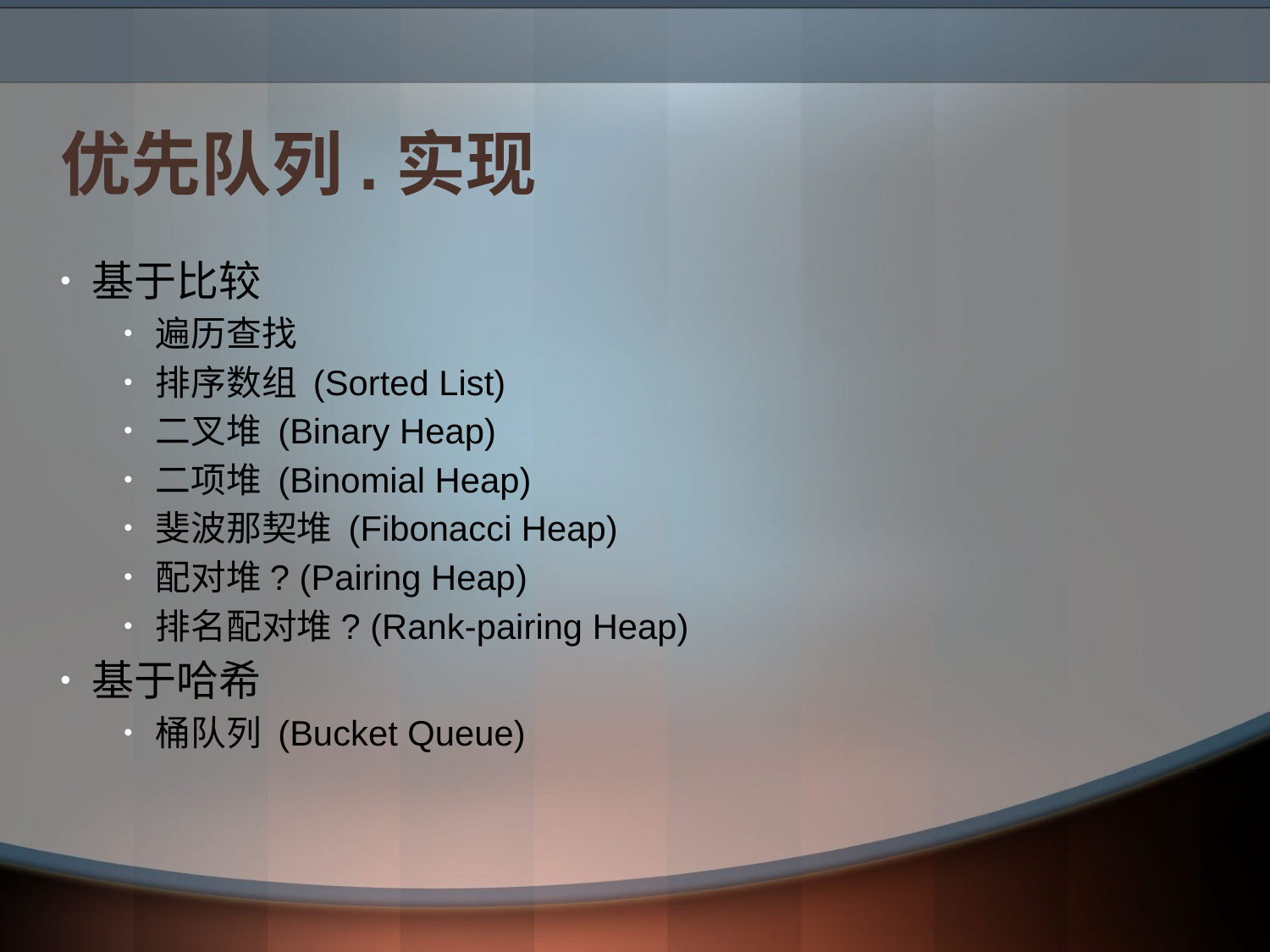

# 优先队列.实现
基于比较
遍历查找
排序数组 (Sorted List)
二叉堆 (Binary Heap)
二项堆 (Binomial Heap)
斐波那契堆 (Fibonacci Heap)
配对堆? (Pairing Heap)
排名配对堆? (Rank-pairing Heap)
基于哈希
桶队列 (Bucket Queue)